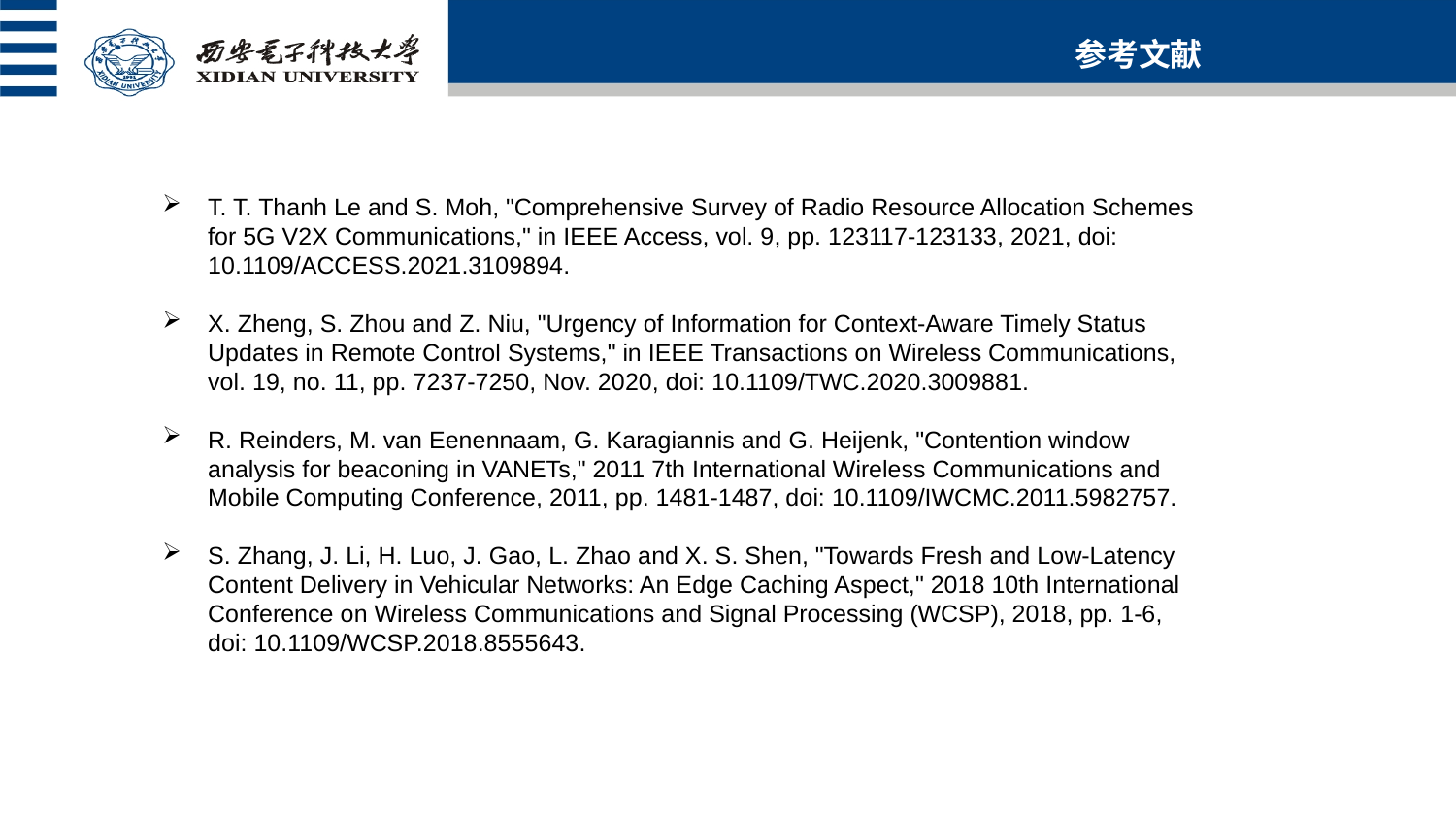

# 参考文献
T. T. Thanh Le and S. Moh, "Comprehensive Survey of Radio Resource Allocation Schemes for 5G V2X Communications," in IEEE Access, vol. 9, pp. 123117-123133, 2021, doi: 10.1109/ACCESS.2021.3109894.

X. Zheng, S. Zhou and Z. Niu, "Urgency of Information for Context-Aware Timely Status Updates in Remote Control Systems," in IEEE Transactions on Wireless Communications, vol. 19, no. 11, pp. 7237-7250, Nov. 2020, doi: 10.1109/TWC.2020.3009881.

R. Reinders, M. van Eenennaam, G. Karagiannis and G. Heijenk, "Contention window analysis for beaconing in VANETs," 2011 7th International Wireless Communications and Mobile Computing Conference, 2011, pp. 1481-1487, doi: 10.1109/IWCMC.2011.5982757.

S. Zhang, J. Li, H. Luo, J. Gao, L. Zhao and X. S. Shen, "Towards Fresh and Low-Latency Content Delivery in Vehicular Networks: An Edge Caching Aspect," 2018 10th International Conference on Wireless Communications and Signal Processing (WCSP), 2018, pp. 1-6, doi: 10.1109/WCSP.2018.8555643.
19